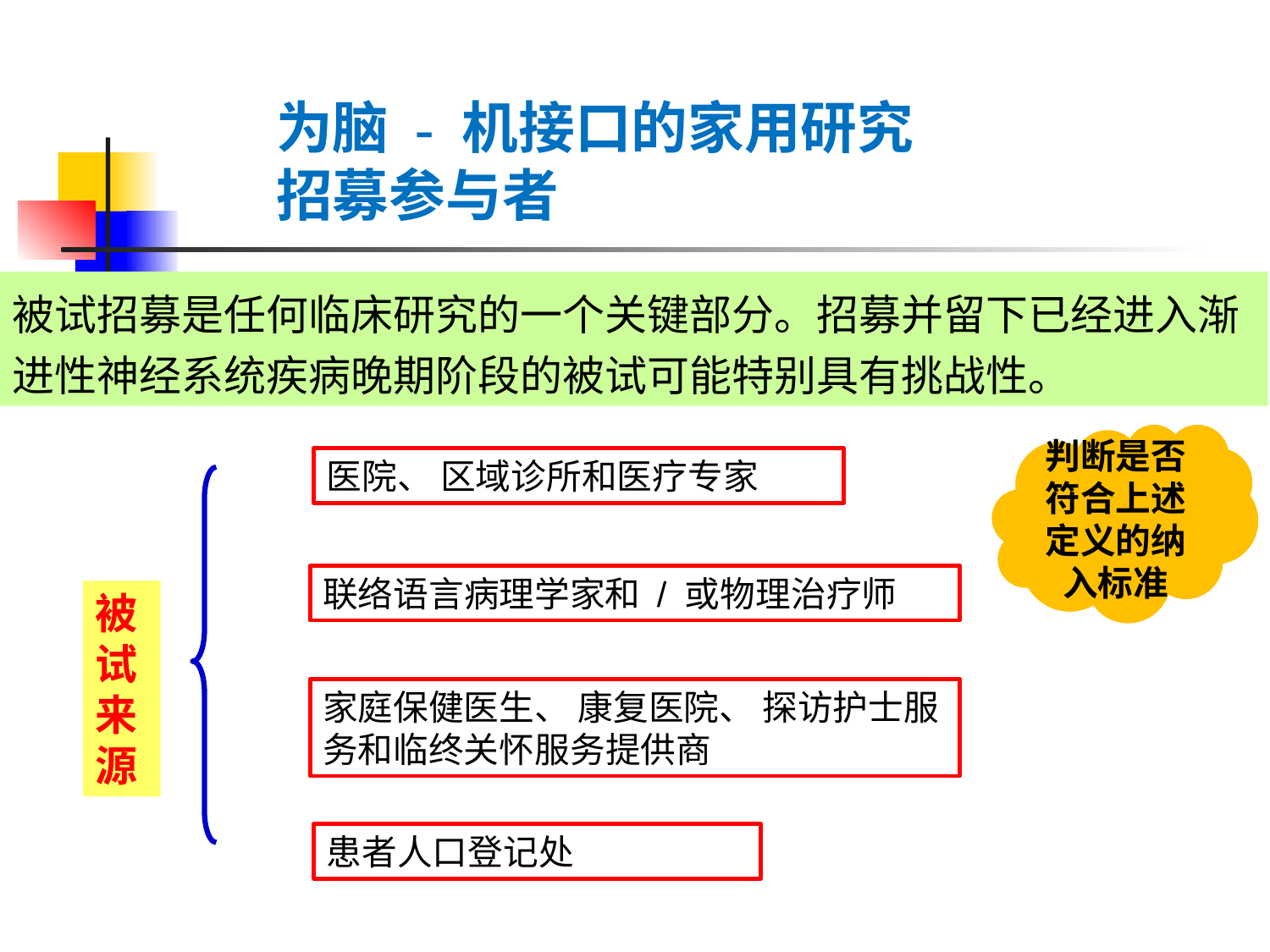

为脑 - 机接口的家用研究招募参与者
被试招募是任何临床研究的一个关键部分。招募并留下已经进入渐进性神经系统疾病晚期阶段的被试可能特别具有挑战性。
判断是否符合上述定义的纳入标准
医院、 区域诊所和医疗专家

被试来源
联络语言病理学家和 / 或物理治疗师
家庭保健医生、 康复医院、 探访护士服务和临终关怀服务提供商
患者人口登记处